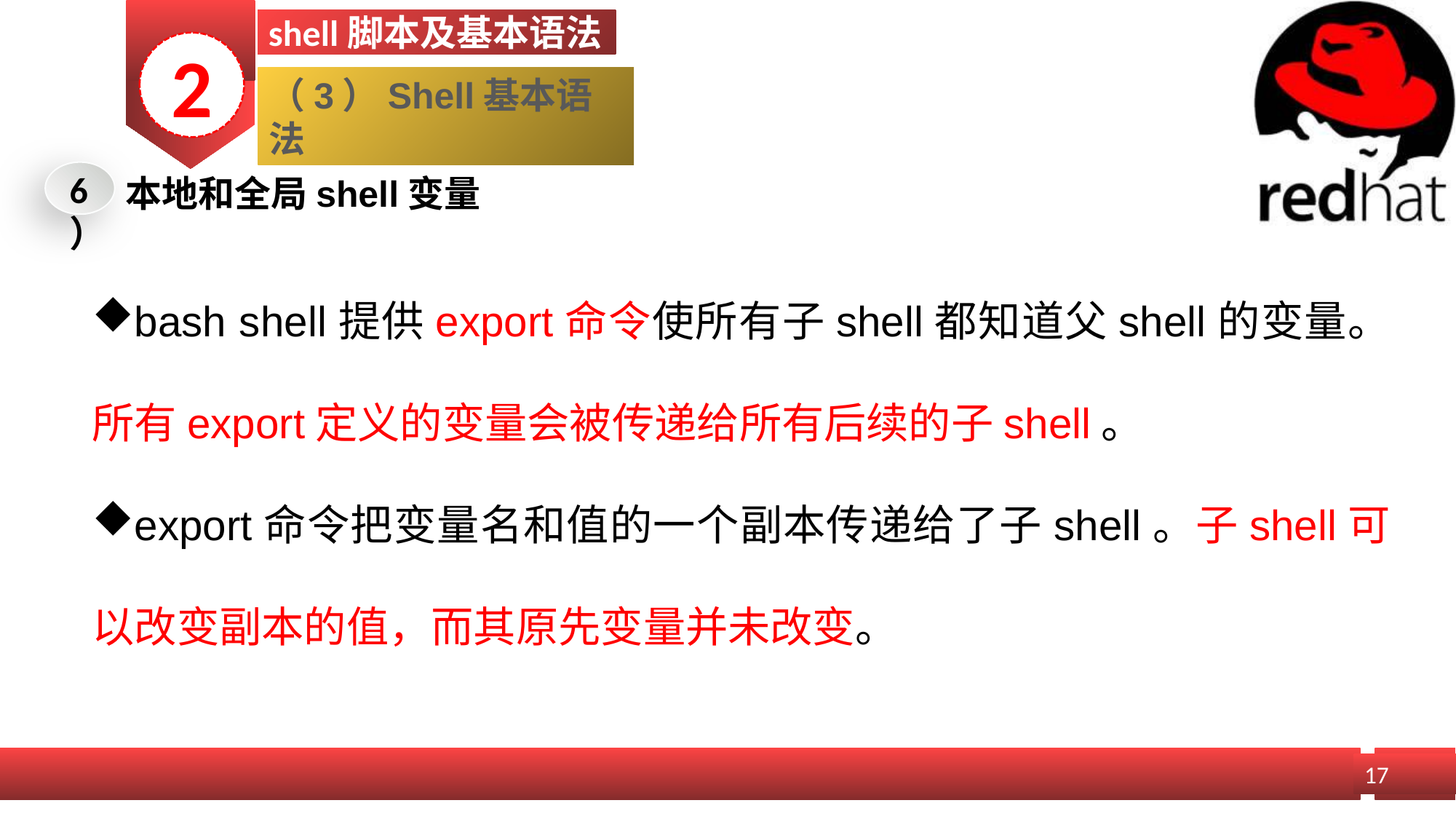

shell脚本及基本语法
2
（3）Shell基本语法
6）

本地和全局shell变量
bash shell提供export命令使所有子shell都知道父shell的变量。所有export定义的变量会被传递给所有后续的子shell。
export命令把变量名和值的一个副本传递给了子shell。子shell可以改变副本的值，而其原先变量并未改变。